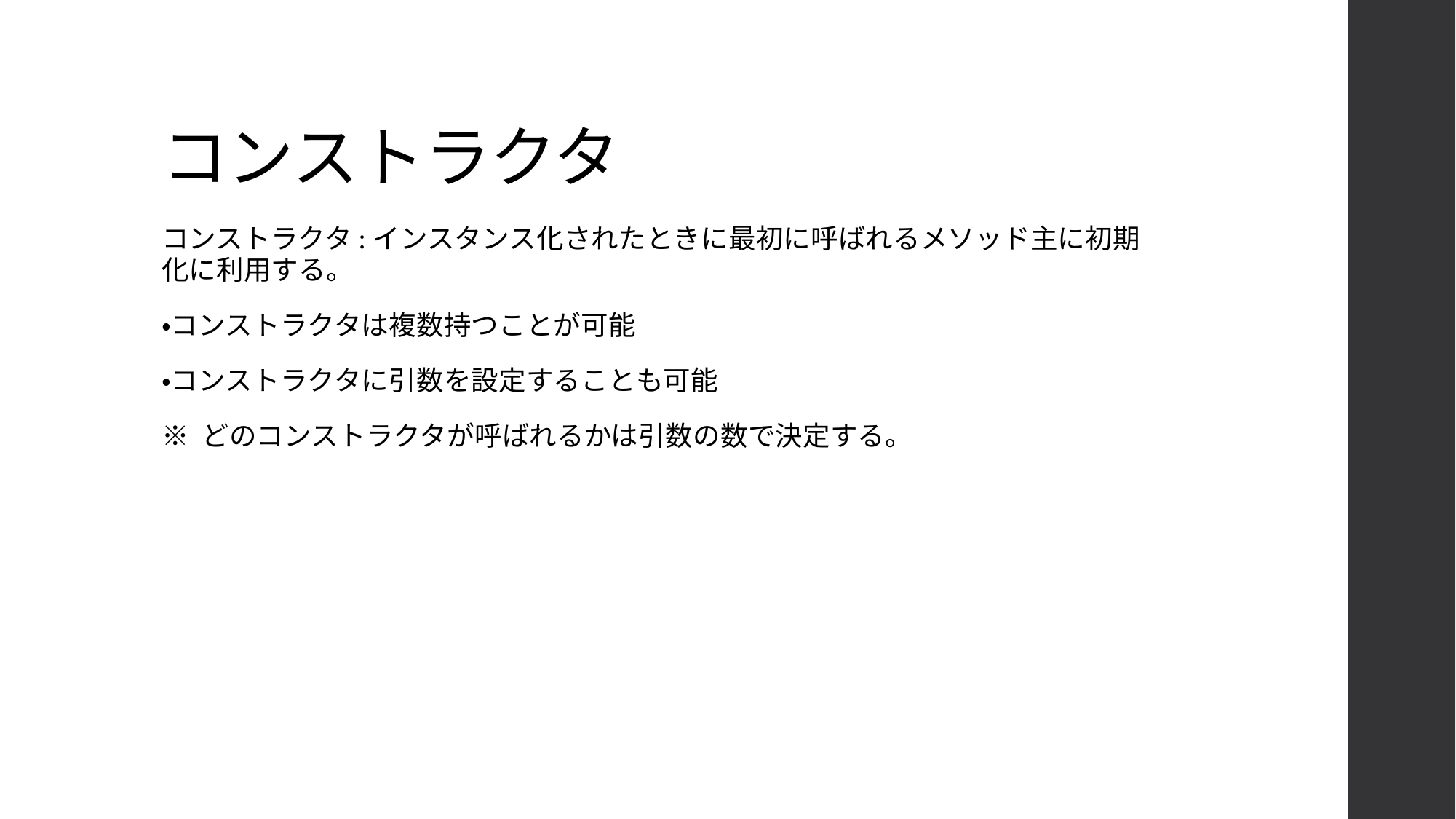

# コンストラクタ
コンストラクタ:インスタンス化されたときに最初に呼ばれるメソッド主に初期化に利用する。
・コンストラクタは複数持つことが可能
・コンストラクタに引数を設定することも可能
※ どのコンストラクタが呼ばれるかは引数の数で決定する。